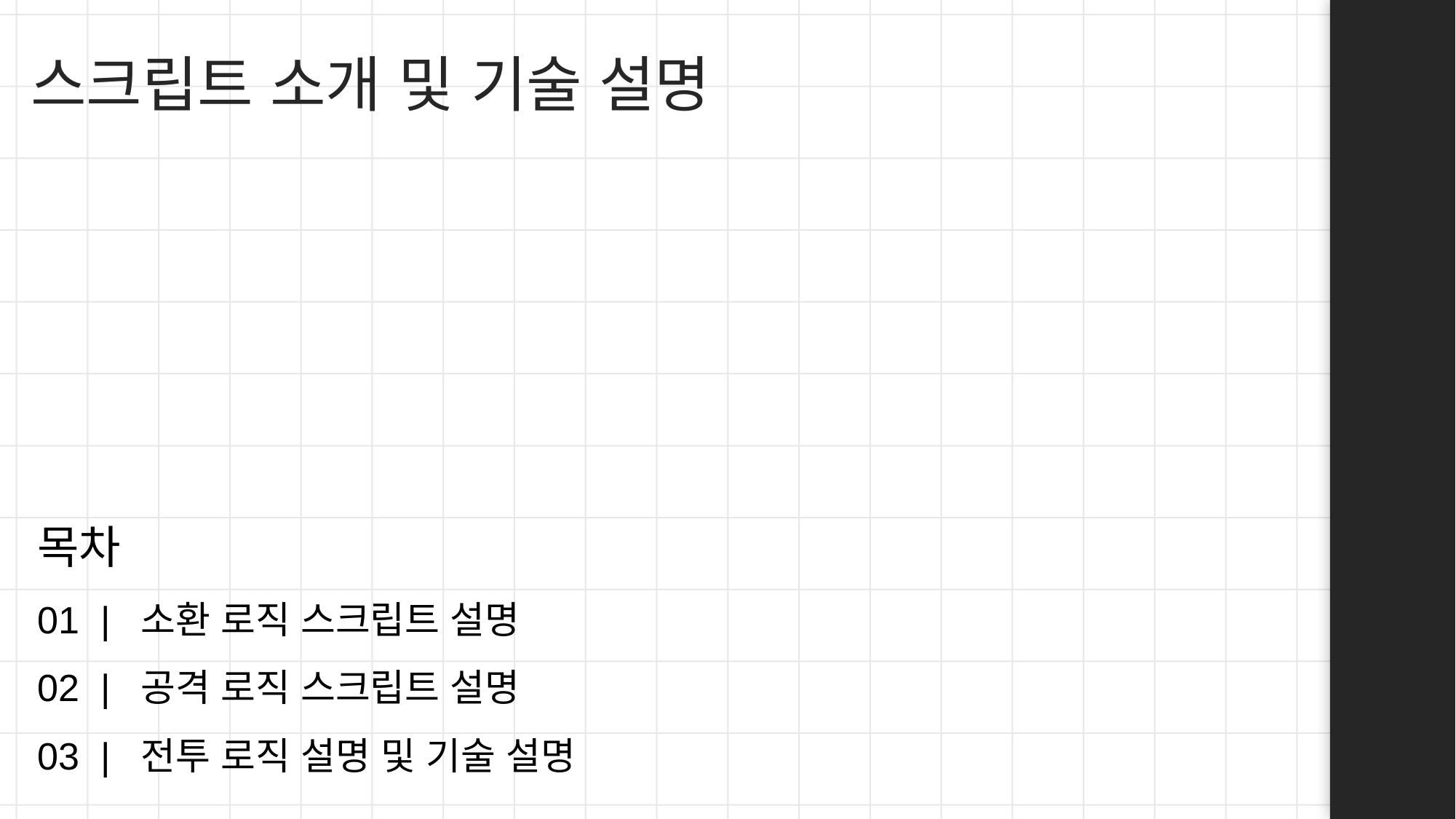

스크립트 소개 및 기술 설명
목차
01  |  소환 로직 스크립트 설명
02  |  공격 로직 스크립트 설명
03  |  전투 로직 설명 및 기술 설명